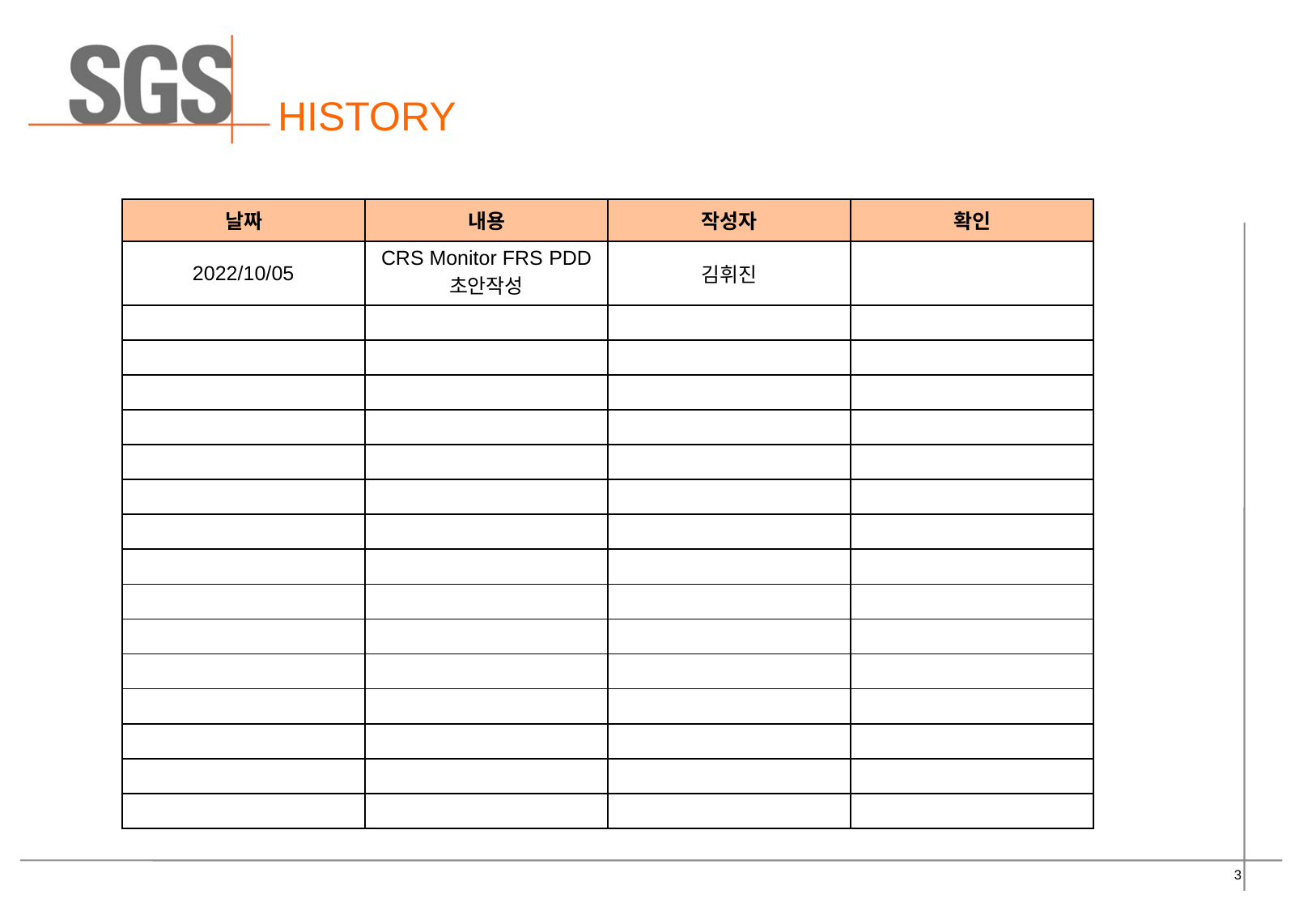

# History
| 날짜 | 내용 | 작성자 | 확인 |
| --- | --- | --- | --- |
| 2022/10/05 | CRS Monitor FRS PDD 초안작성 | 김휘진 |  |
|  |  |  |  |
|  |  |  |  |
|  |  |  |  |
|  |  |  |  |
|  |  |  |  |
|  |  |  |  |
|  |  |  |  |
|  |  |  |  |
|  |  |  |  |
|  |  |  |  |
|  |  |  |  |
|  |  |  |  |
|  |  |  |  |
|  |  |  |  |
|  |  |  |  |